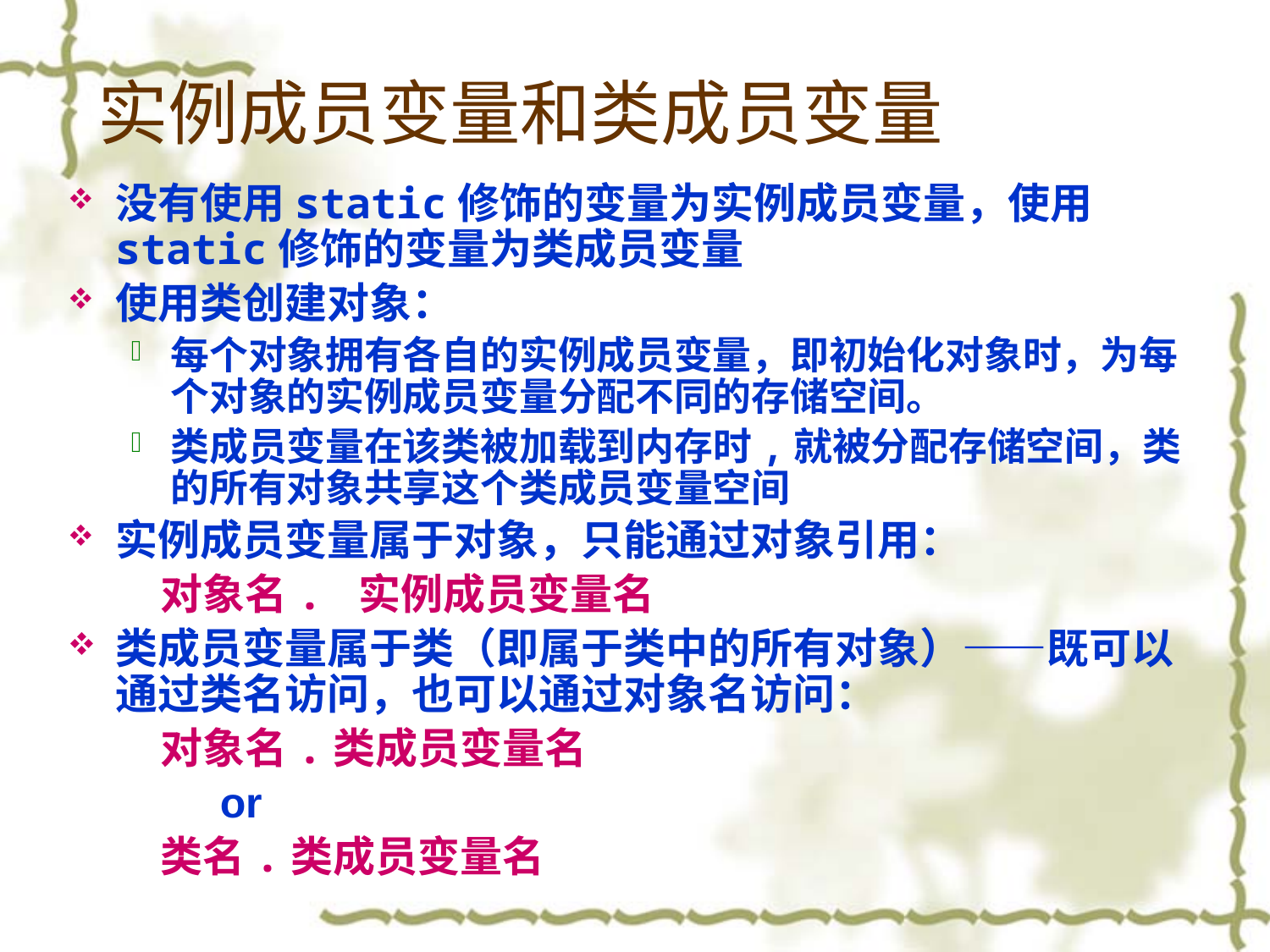

# 实例成员变量和类成员变量
没有使用static修饰的变量为实例成员变量，使用static修饰的变量为类成员变量
使用类创建对象：
每个对象拥有各自的实例成员变量，即初始化对象时，为每个对象的实例成员变量分配不同的存储空间。
类成员变量在该类被加载到内存时,就被分配存储空间，类的所有对象共享这个类成员变量空间
实例成员变量属于对象，只能通过对象引用：
  对象名. 实例成员变量名
类成员变量属于类（即属于类中的所有对象）——既可以通过类名访问，也可以通过对象名访问：
  对象名.类成员变量名
      or
  类名.类成员变量名